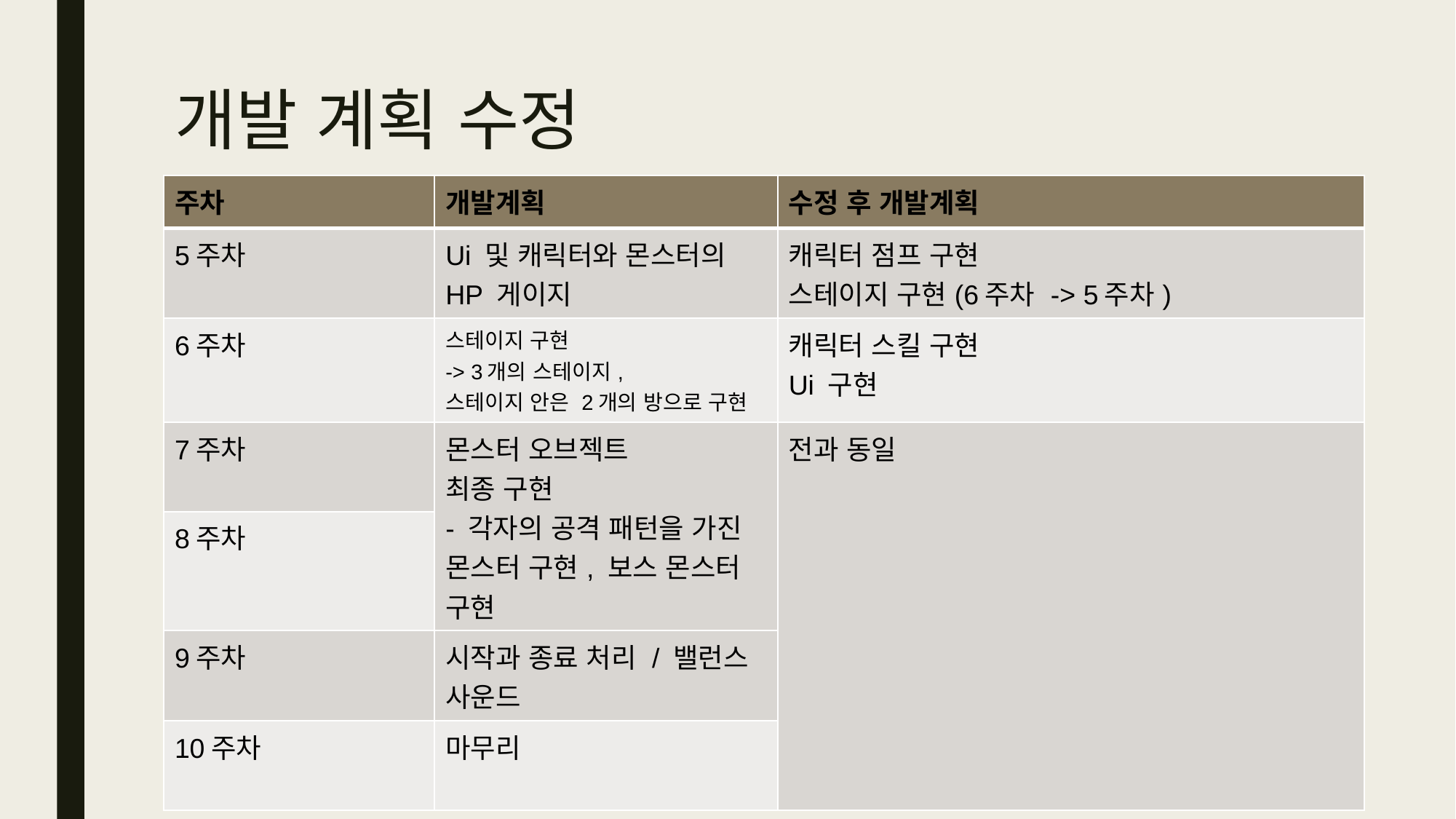

# 개발 계획 수정
| 주차 | 개발계획 | 수정 후 개발계획 |
| --- | --- | --- |
| 5주차 | Ui 및 캐릭터와 몬스터의 HP 게이지 | 캐릭터 점프 구현 스테이지 구현(6주차 -> 5주차) |
| 6주차 | 스테이지 구현 -> 3개의 스테이지, 스테이지 안은 2개의 방으로 구현 | 캐릭터 스킬 구현 Ui 구현 |
| 7주차 | 몬스터 오브젝트 최종 구현 - 각자의 공격 패턴을 가진 몬스터 구현, 보스 몬스터 구현 | 전과 동일 |
| 8주차 |  |  |
| 9주차 | 시작과 종료 처리 / 밸런스 사운드 |  |
| 10주차 | 마무리 |  |